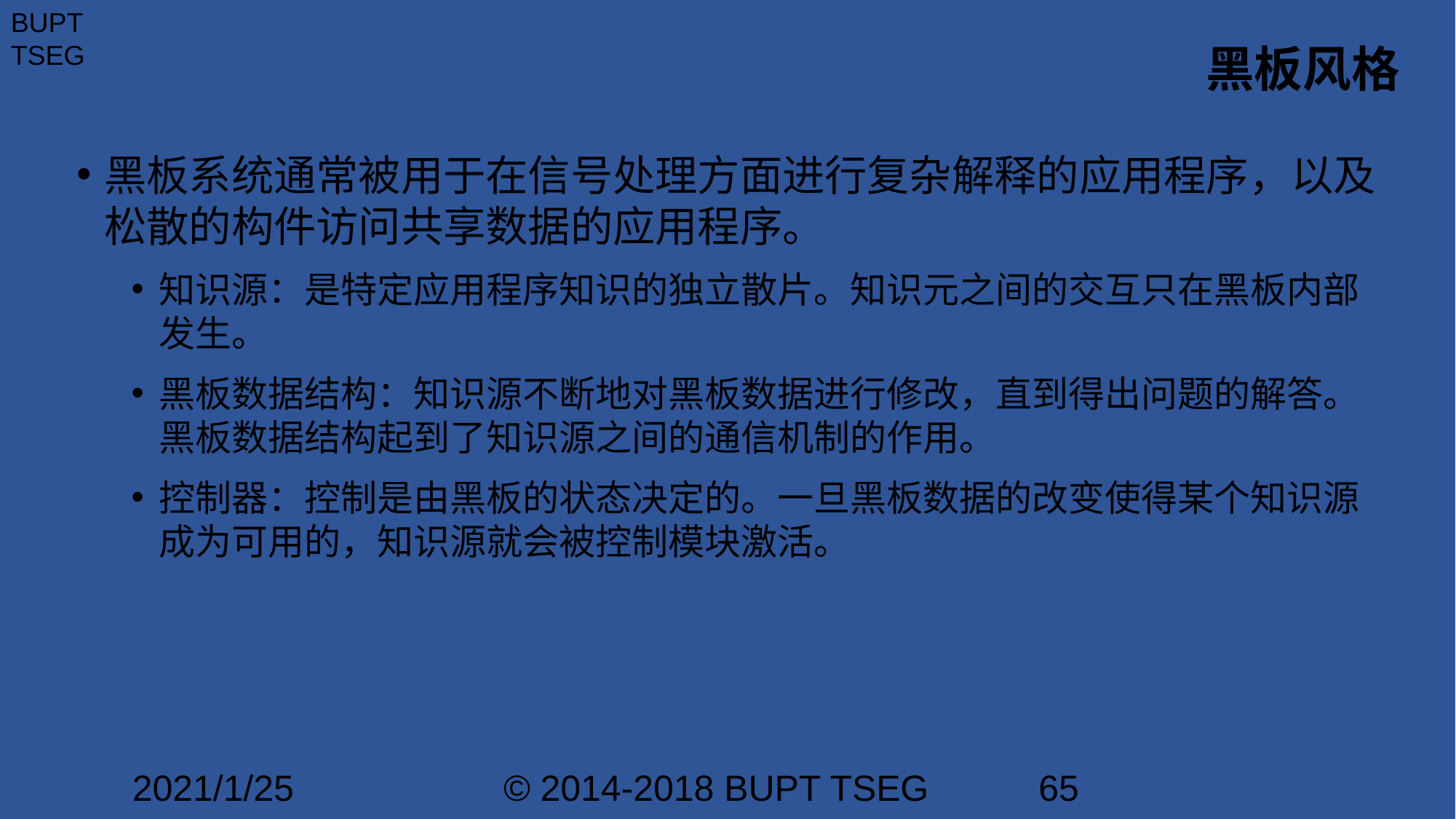

# 黑板风格
黑板系统通常被用于在信号处理方面进行复杂解释的应用程序，以及松散的构件访问共享数据的应用程序。
知识源：是特定应用程序知识的独立散片。知识元之间的交互只在黑板内部发生。
黑板数据结构：知识源不断地对黑板数据进行修改，直到得出问题的解答。黑板数据结构起到了知识源之间的通信机制的作用。
控制器：控制是由黑板的状态决定的。一旦黑板数据的改变使得某个知识源成为可用的，知识源就会被控制模块激活。
2021/1/25
© 2014-2018 BUPT TSEG
65